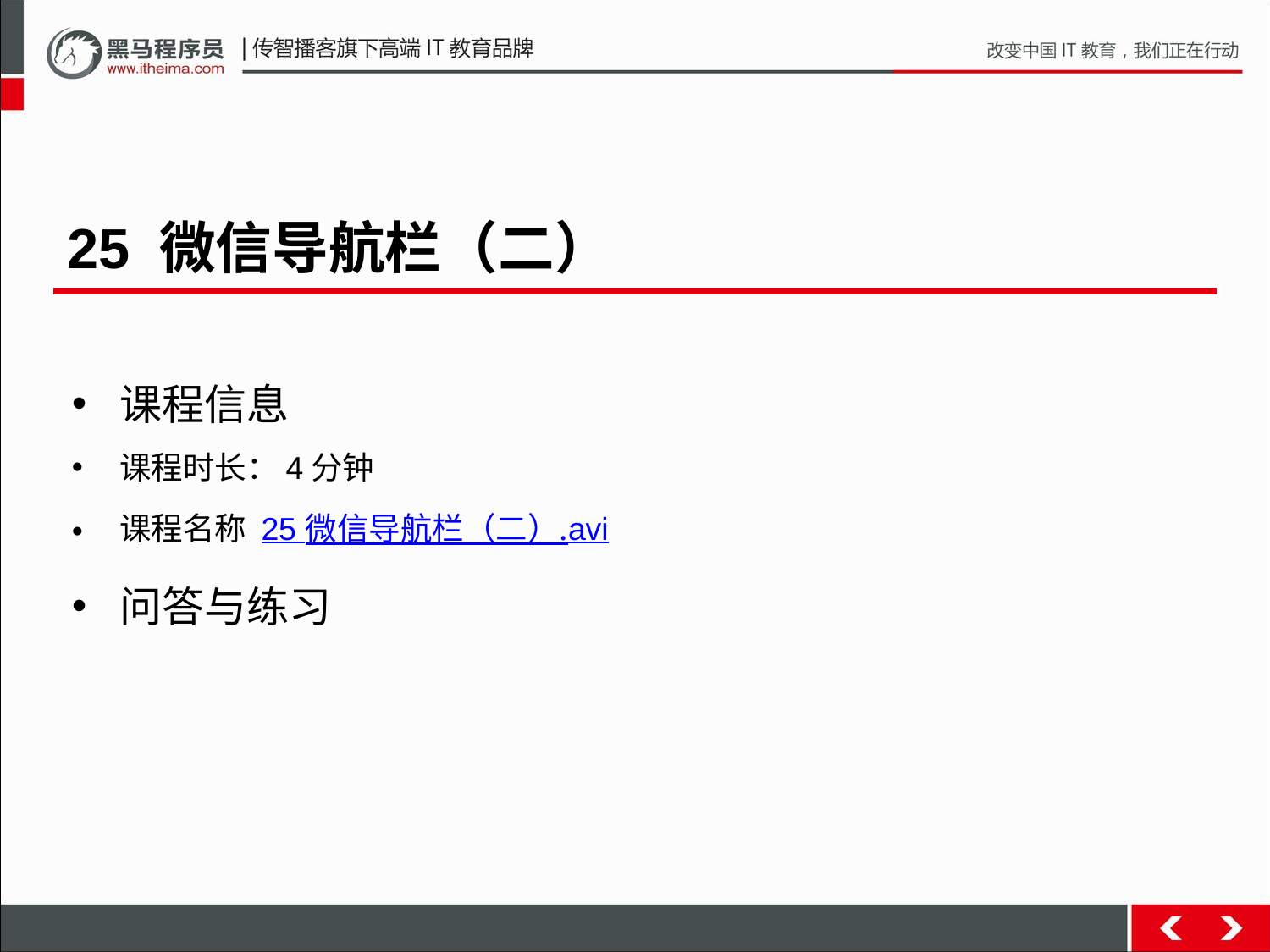

25 微信导航栏（二）
课程信息
课程时长：4分钟
课程名称 25 微信导航栏（二）.avi
问答与练习